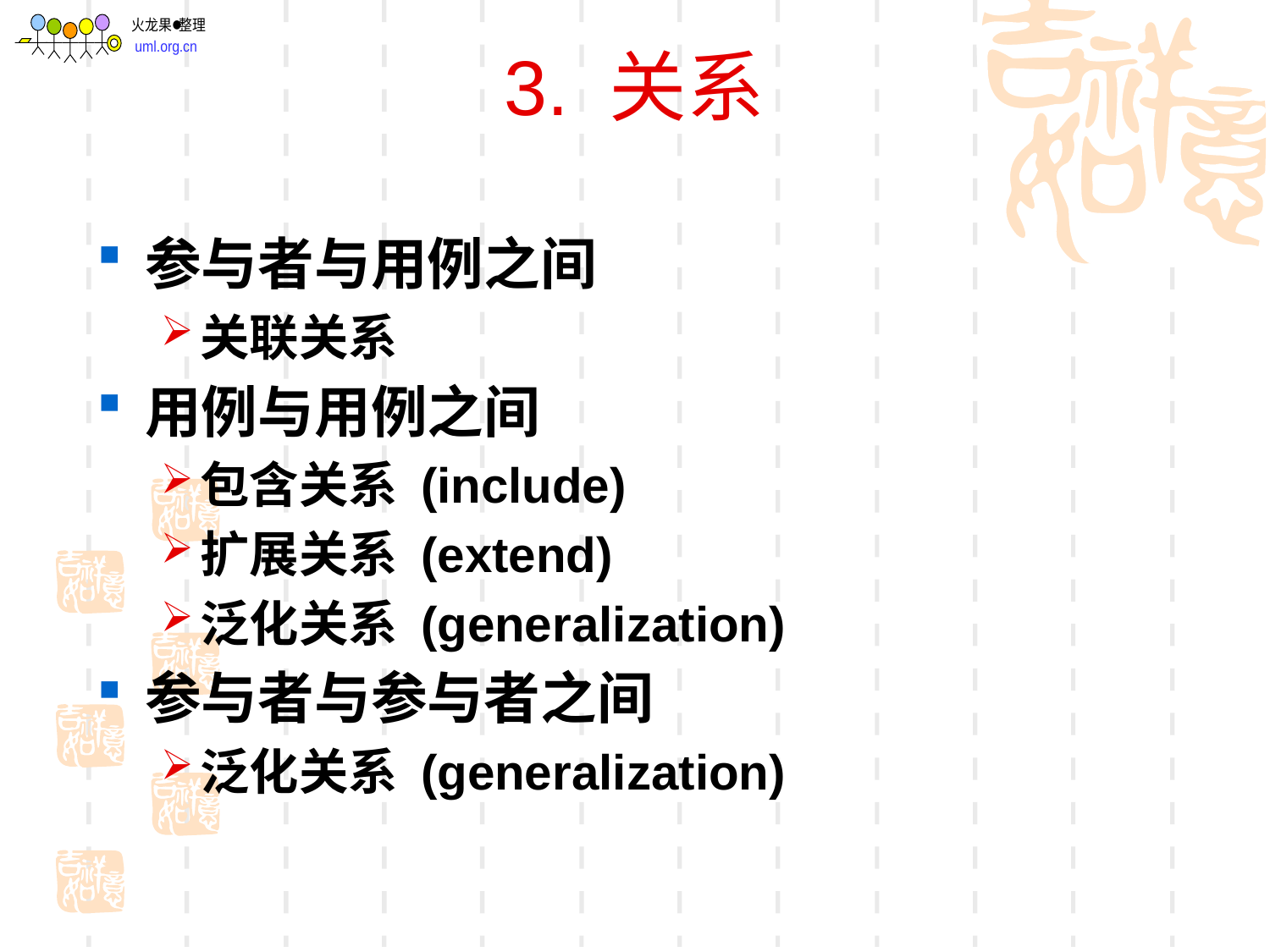

# 3. 关系
参与者与用例之间
关联关系
用例与用例之间
包含关系 (include)
扩展关系 (extend)
泛化关系 (generalization)
参与者与参与者之间
泛化关系 (generalization)